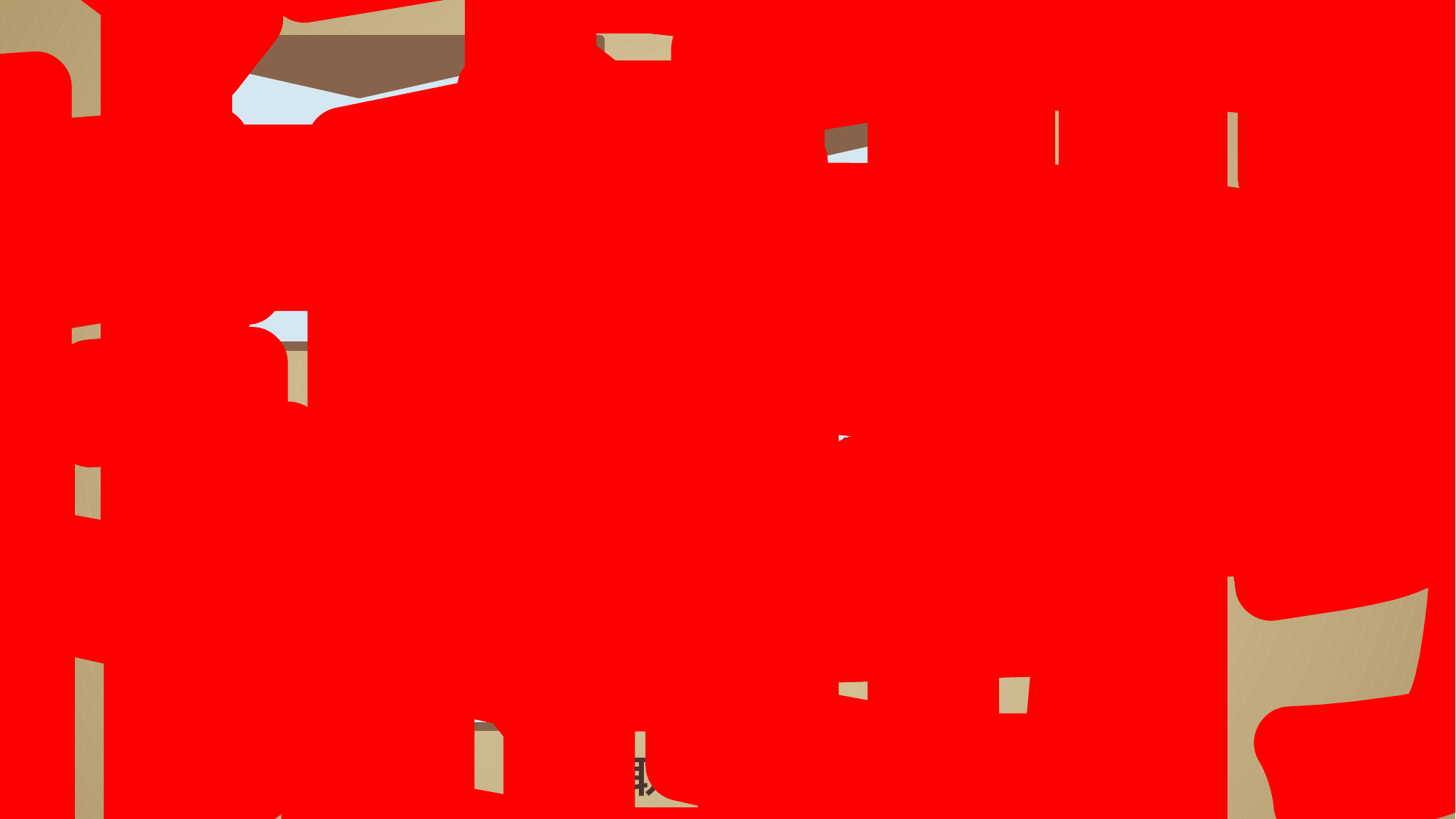

证书
证书
证书
证书
XXX

XXX

证书
XXX

XXX

XXX

并取得了诸多证书~